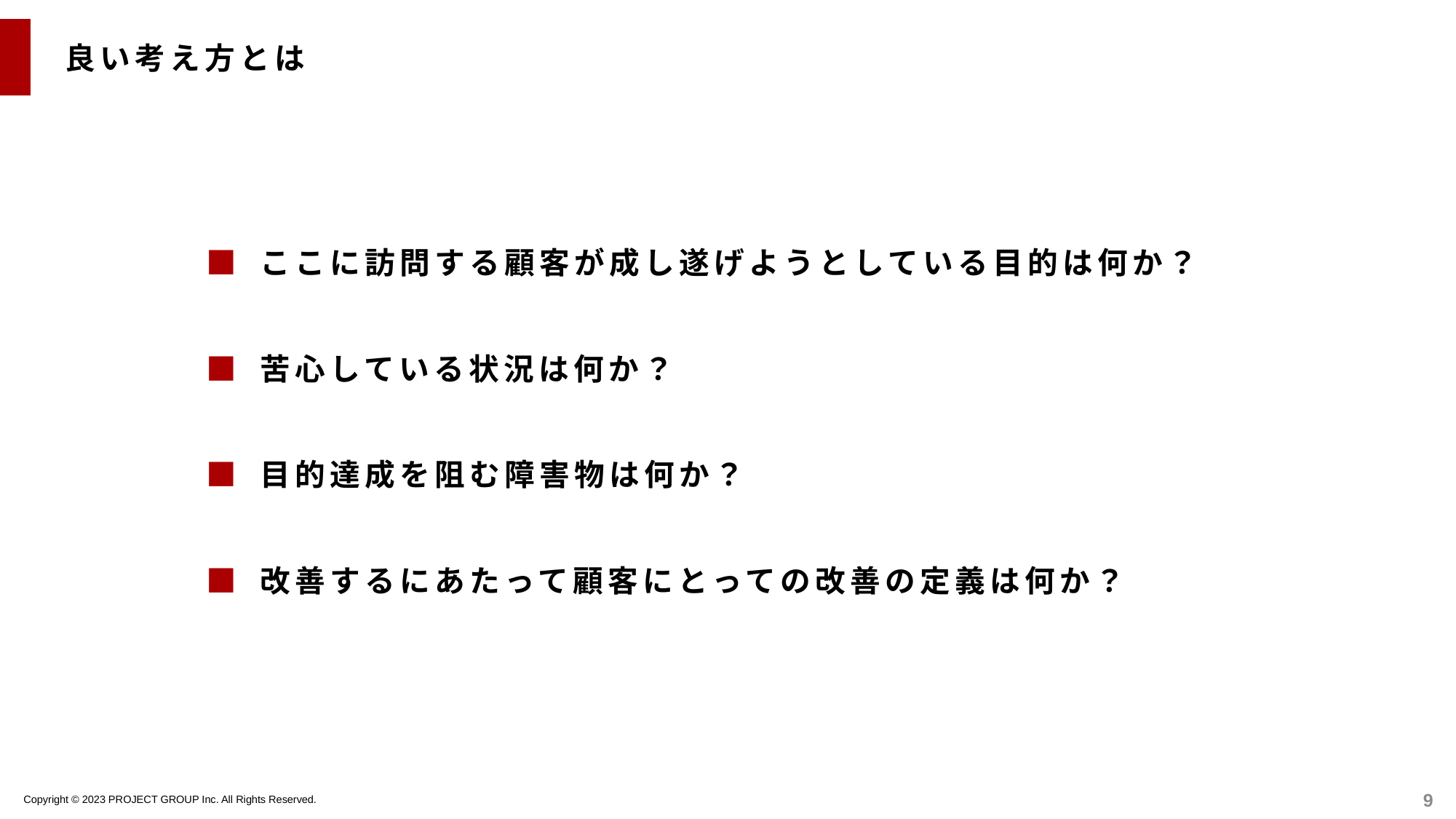

良い考え方とは
■ ここに訪問する顧客が成し遂げようとしている目的は何か？
■ 苦心している状況は何か？
■ 目的達成を阻む障害物は何か？
■ 改善するにあたって顧客にとっての改善の定義は何か？
9
Copyright © 2023 PROJECT GROUP Inc. All Rights Reserved.